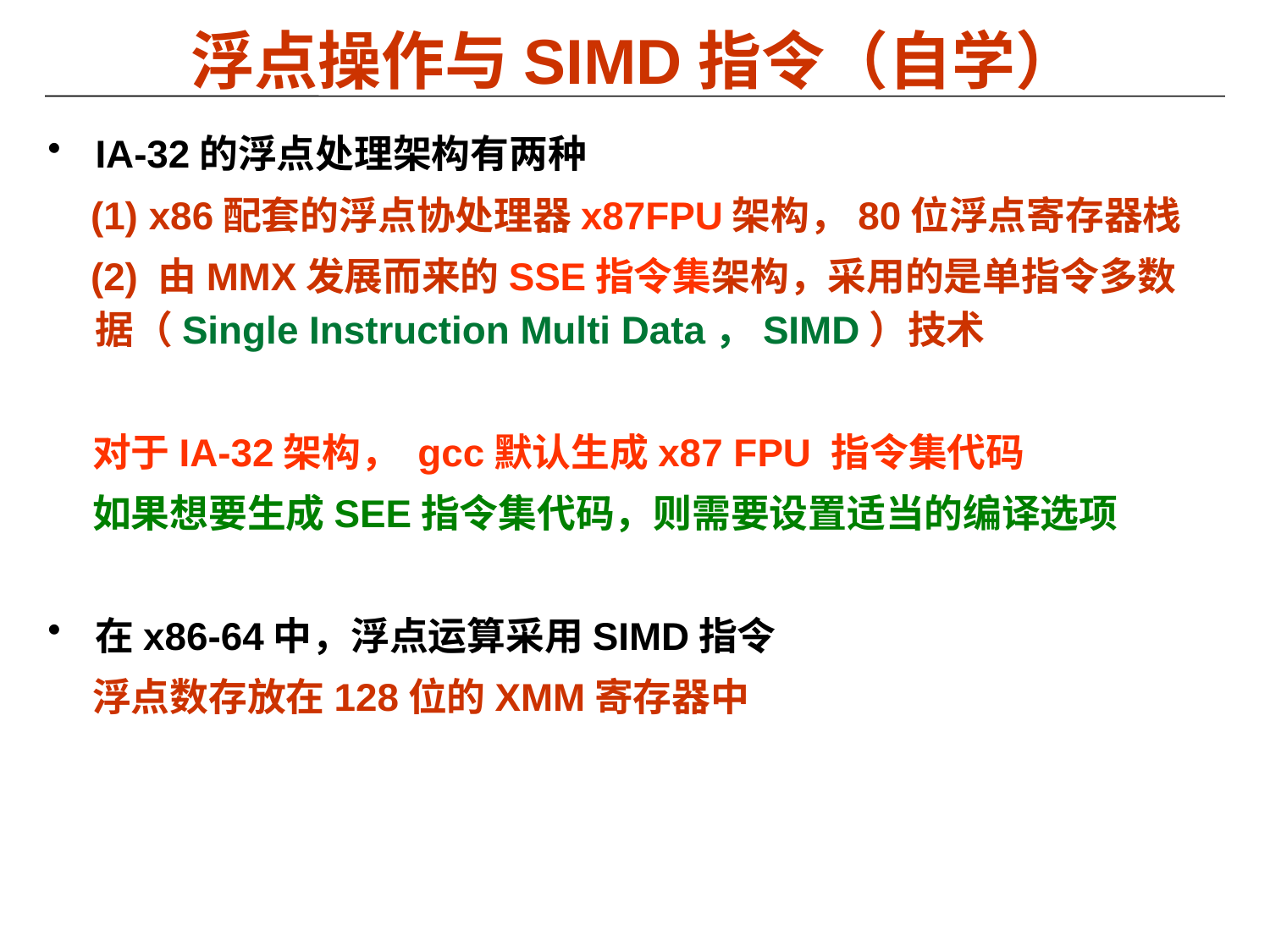

# 浮点操作与SIMD指令（自学）

IA-32的浮点处理架构有两种
    (1) x86配套的浮点协处理器x87FPU架构，80位浮点寄存器栈
    (2) 由MMX发展而来的SSE指令集架构，采用的是单指令多数据（Single Instruction Multi Data，SIMD）技术

    对于IA-32架构， gcc默认生成x87 FPU 指令集代码
    如果想要生成SEE指令集代码，则需要设置适当的编译选项

在x86-64中，浮点运算采用SIMD指令
    浮点数存放在128位的XMM寄存器中